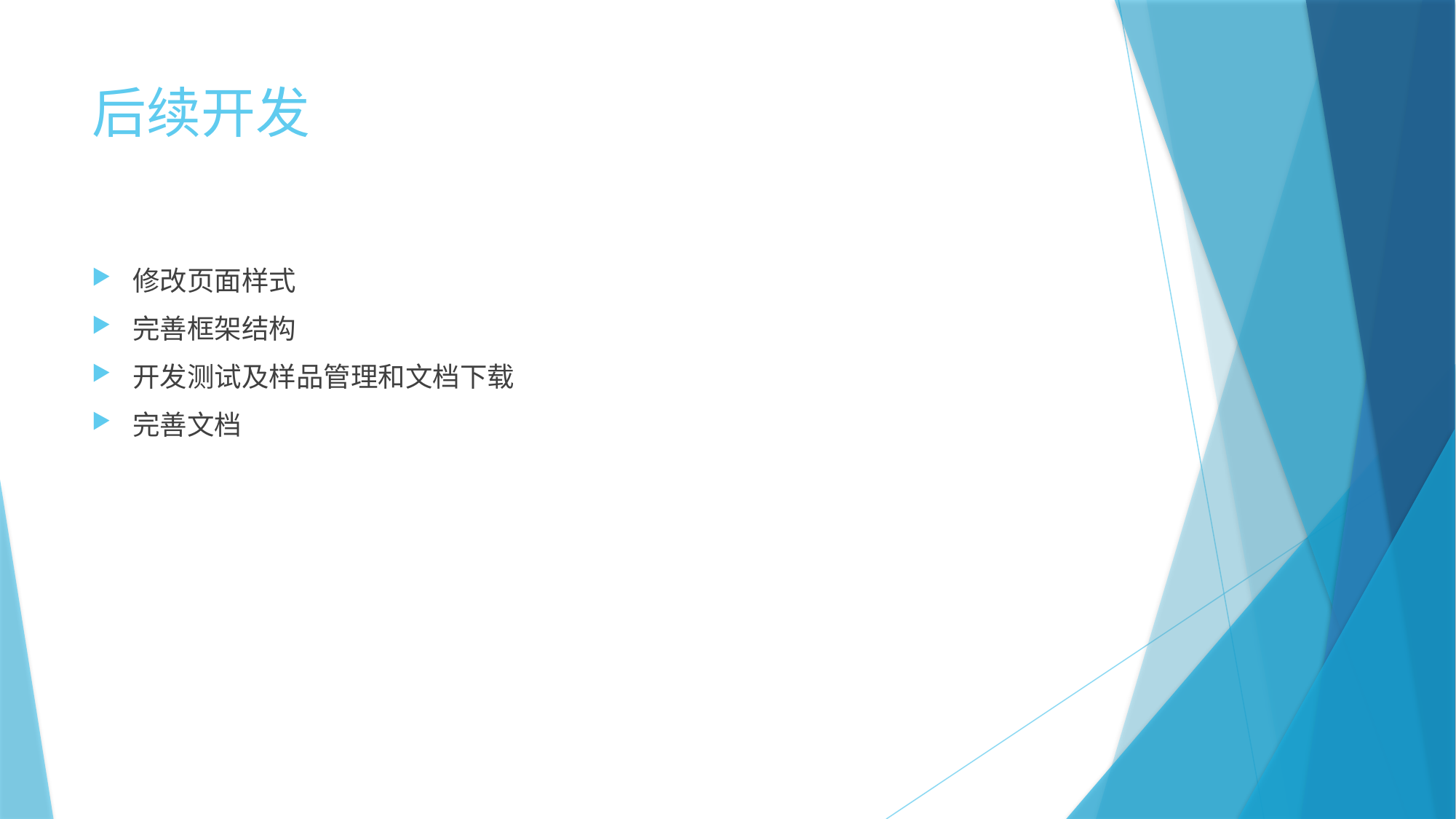

# 后续开发
修改页面样式
完善框架结构
开发测试及样品管理和文档下载
完善文档